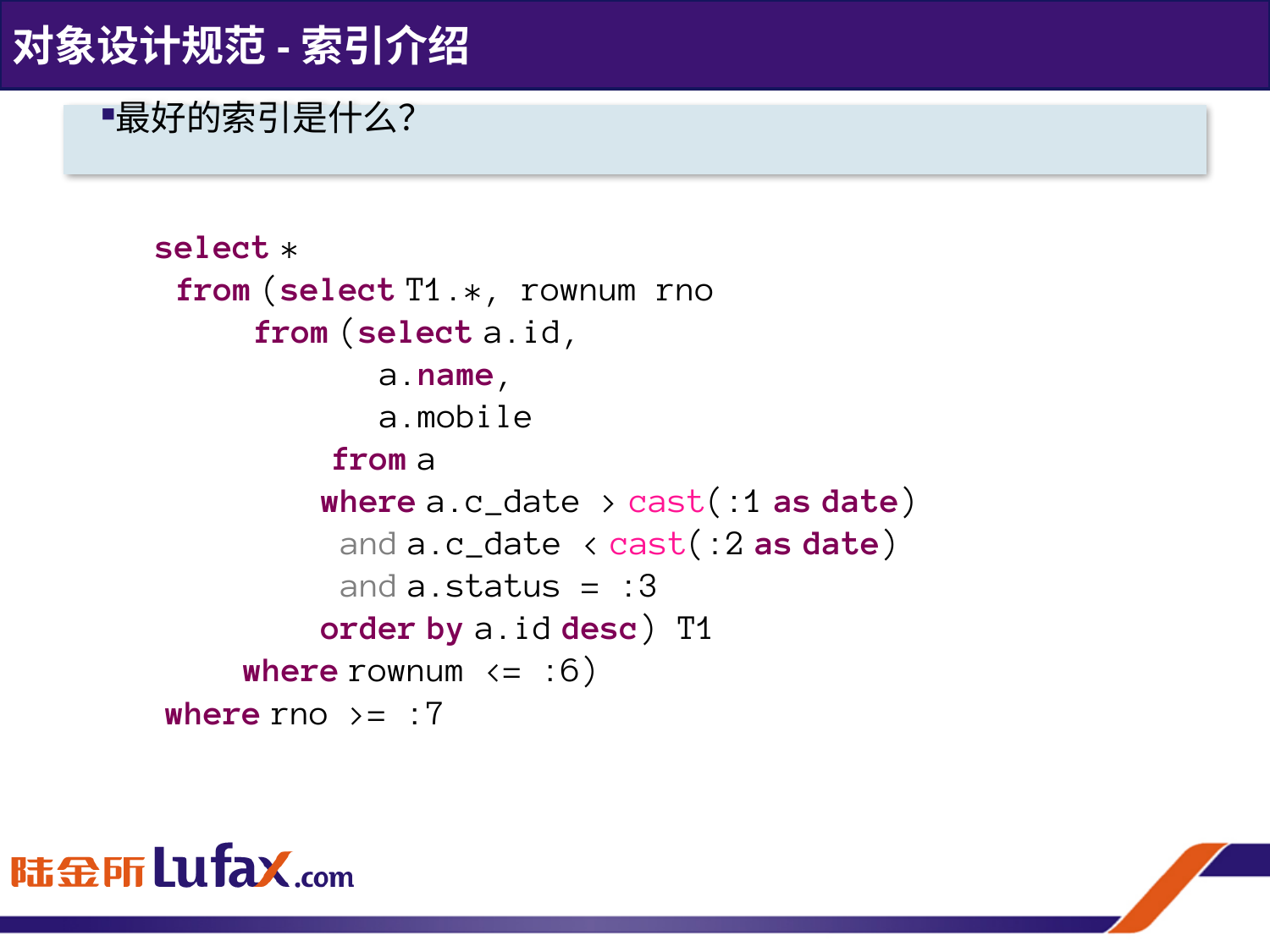

对象设计规范-索引介绍
最好的索引是什么？

select *
  from (select T1.*, rownum rno
          from (select a.id,
                       a.name,
                       a.mobile
                  from a
                 where a.c_date > cast(:1 as date)
                   and a.c_date < cast(:2 as date)
                   and a.status = :3
                 order by a.id desc) T1
         where rownum <= :6)
 where rno >= :7